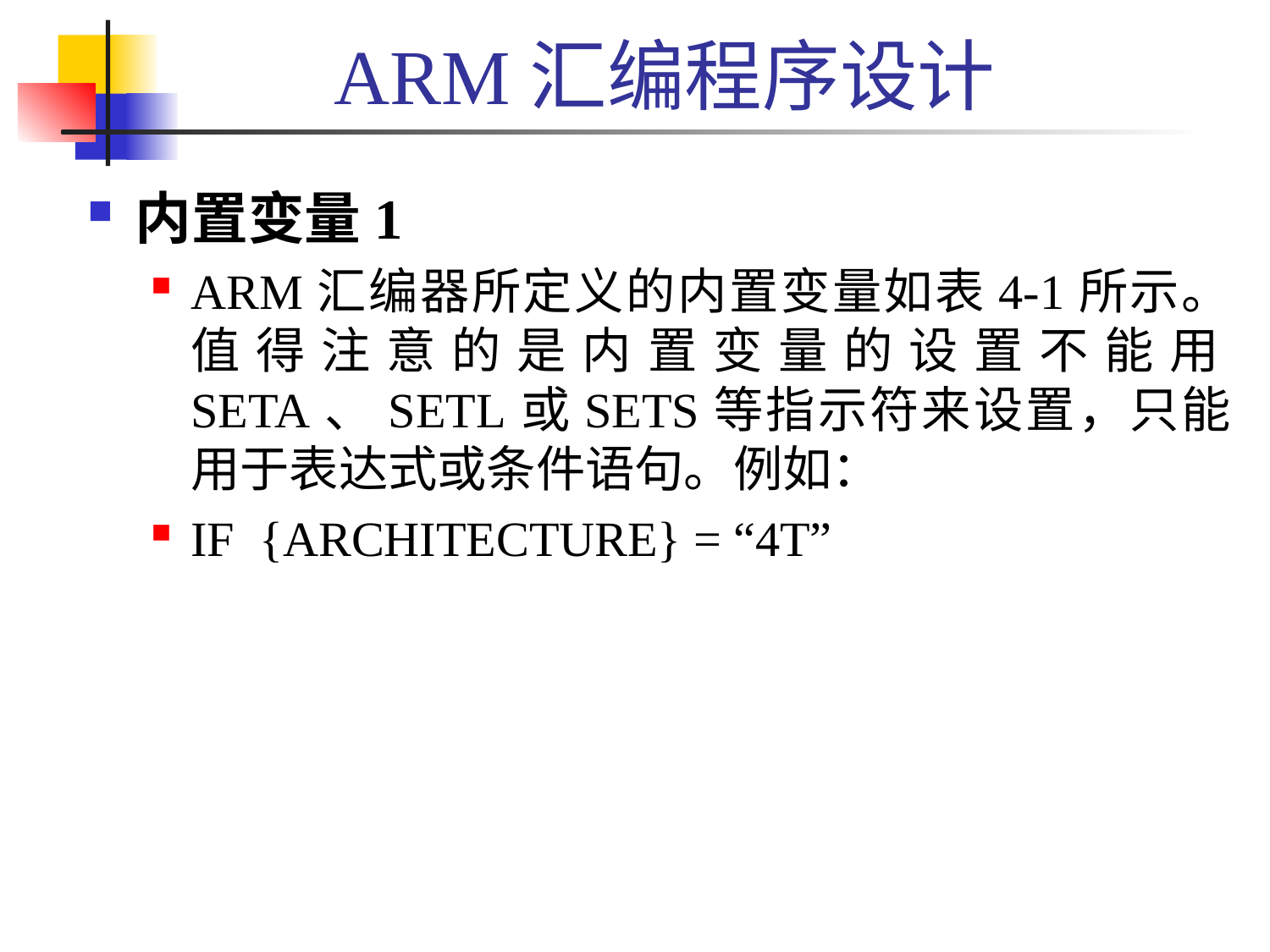

ARM汇编程序设计
内置变量1
ARM汇编器所定义的内置变量如表4-1所示。值得注意的是内置变量的设置不能用SETA、SETL或SETS等指示符来设置，只能用于表达式或条件语句。例如：
IF  {ARCHITECTURE} = “4T”